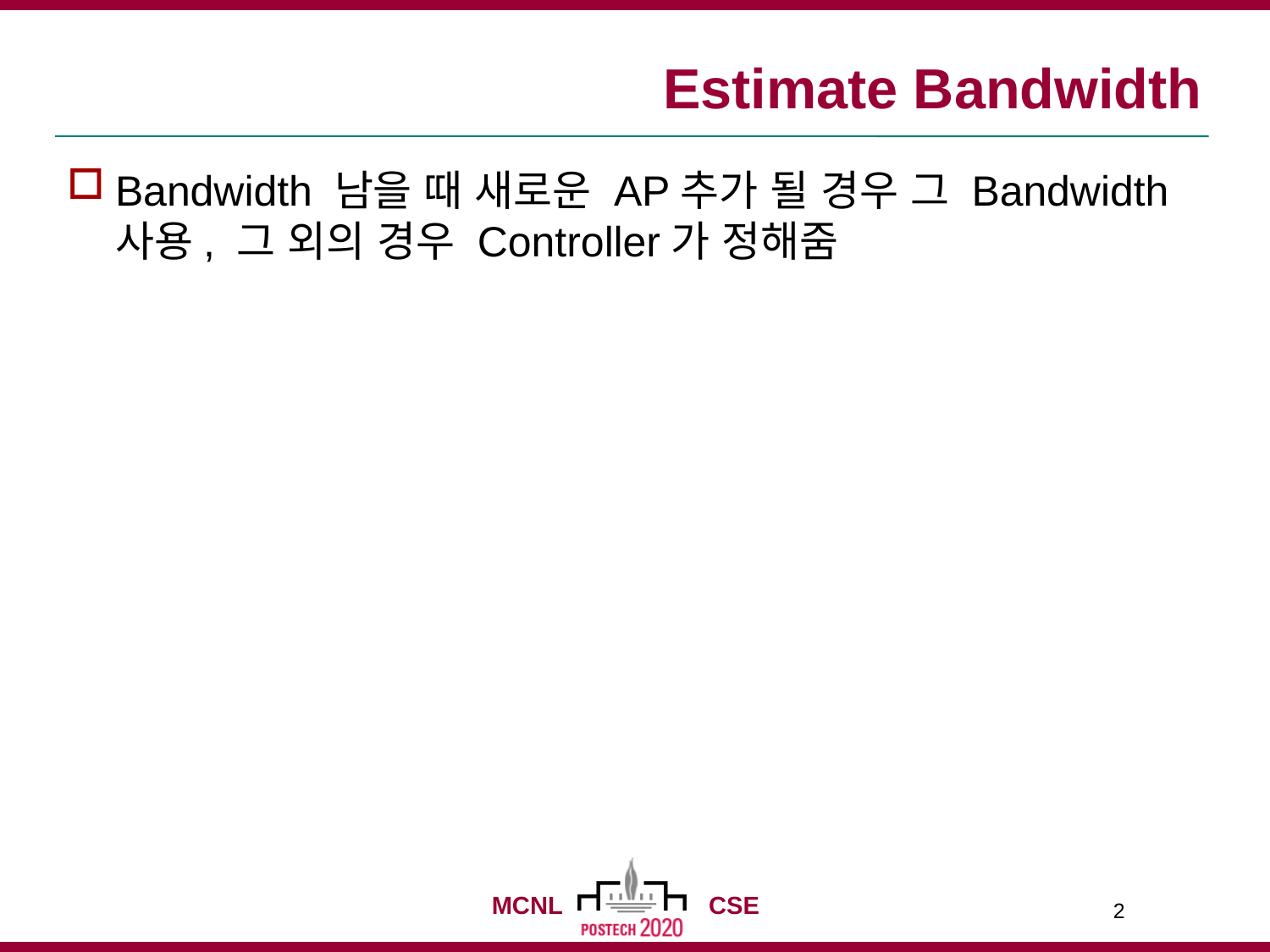

# Estimate Bandwidth

Bandwidth 남을 때 새로운 AP추가 될 경우 그 Bandwidth 사용, 그 외의 경우 Controller가 정해줌
2